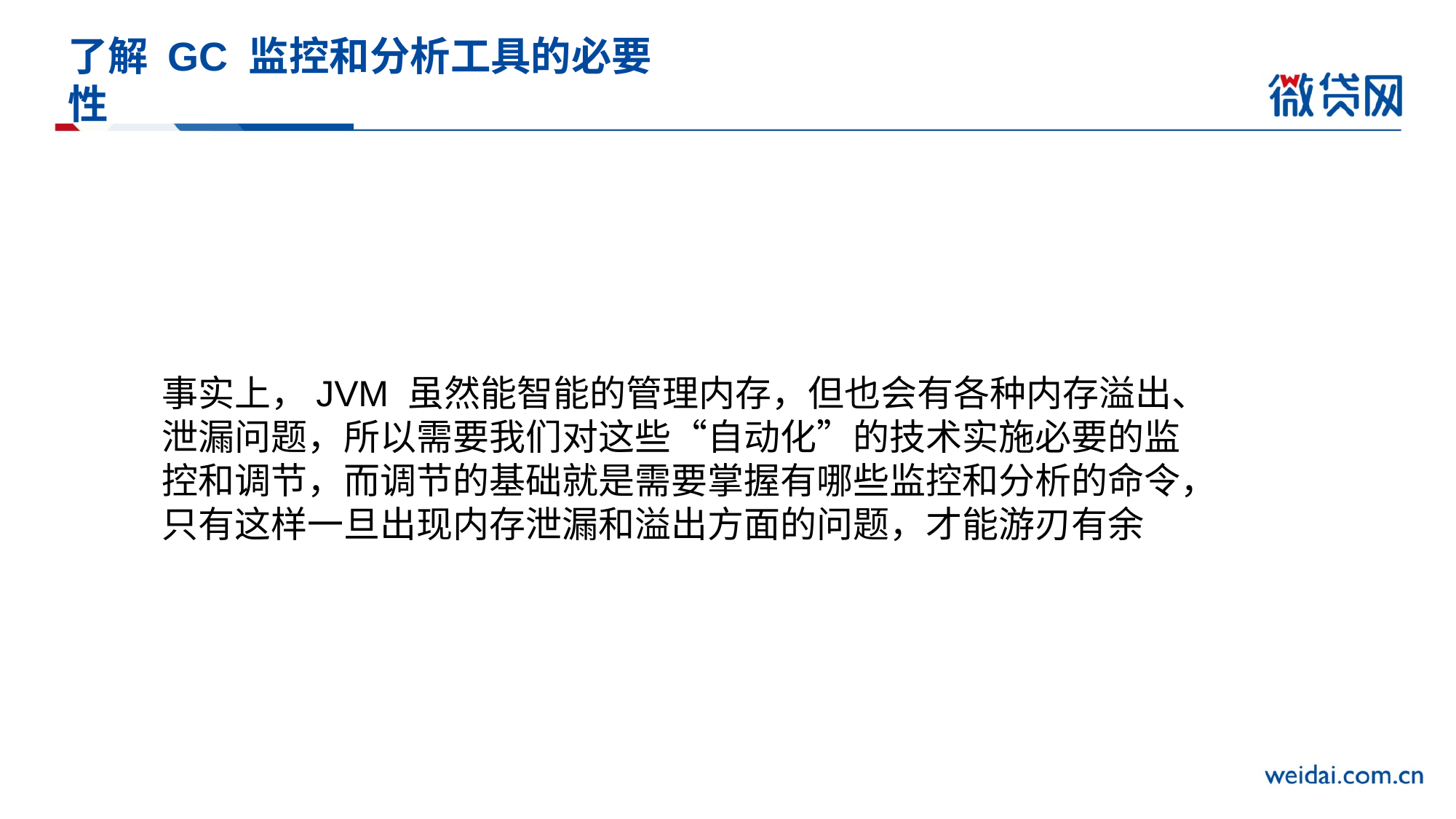

# 了解 GC 监控和分析工具的必要性
事实上，JVM 虽然能智能的管理内存，但也会有各种内存溢出、泄漏问题，所以需要我们对这些“自动化”的技术实施必要的监控和调节，而调节的基础就是需要掌握有哪些监控和分析的命令，只有这样一旦出现内存泄漏和溢出方面的问题，才能游刃有余